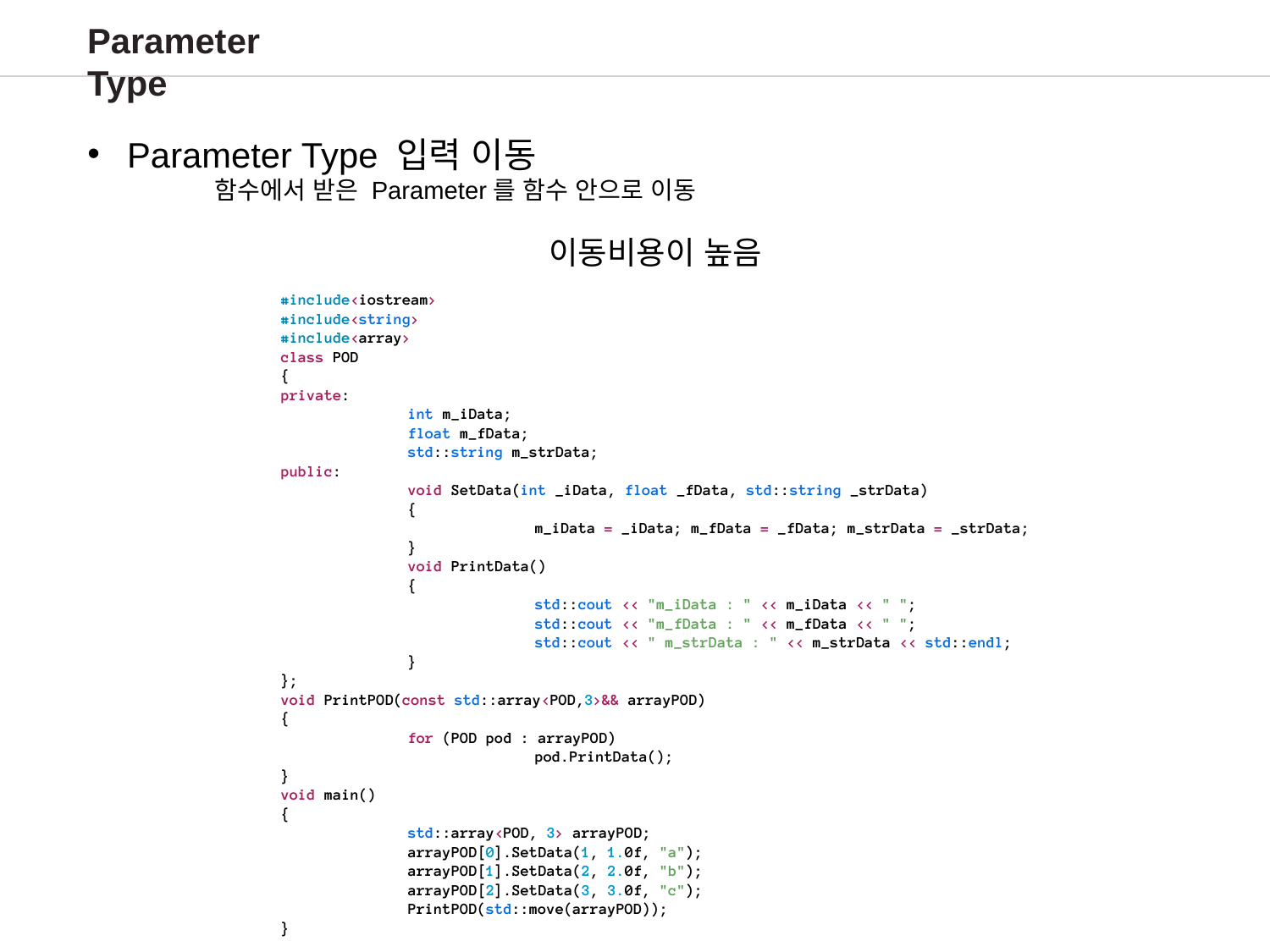

Parameter Type
Parameter Type 입력 이동
	함수에서 받은 Parameter를 함수 안으로 이동
이동비용이 높음
#include<iostream>
#include<string>
#include<array>
class POD
{
private:
	int m_iData;
	float m_fData;
	std::string m_strData;
public:
	void SetData(int _iData, float _fData, std::string _strData)
	{
		m_iData = _iData; m_fData = _fData; m_strData = _strData;
	}
	void PrintData()
	{
		std::cout << "m_iData : " << m_iData << " ";
		std::cout << "m_fData : " << m_fData << " ";
		std::cout << " m_strData : " << m_strData << std::endl;
	}
};
void PrintPOD(const std::array<POD,3>&& arrayPOD)
{
	for (POD pod : arrayPOD)
		pod.PrintData();
}
void main()
{
	std::array<POD, 3> arrayPOD;
	arrayPOD[0].SetData(1, 1.0f, "a");
	arrayPOD[1].SetData(2, 2.0f, "b");
	arrayPOD[2].SetData(3, 3.0f, "c");
	PrintPOD(std::move(arrayPOD));
}